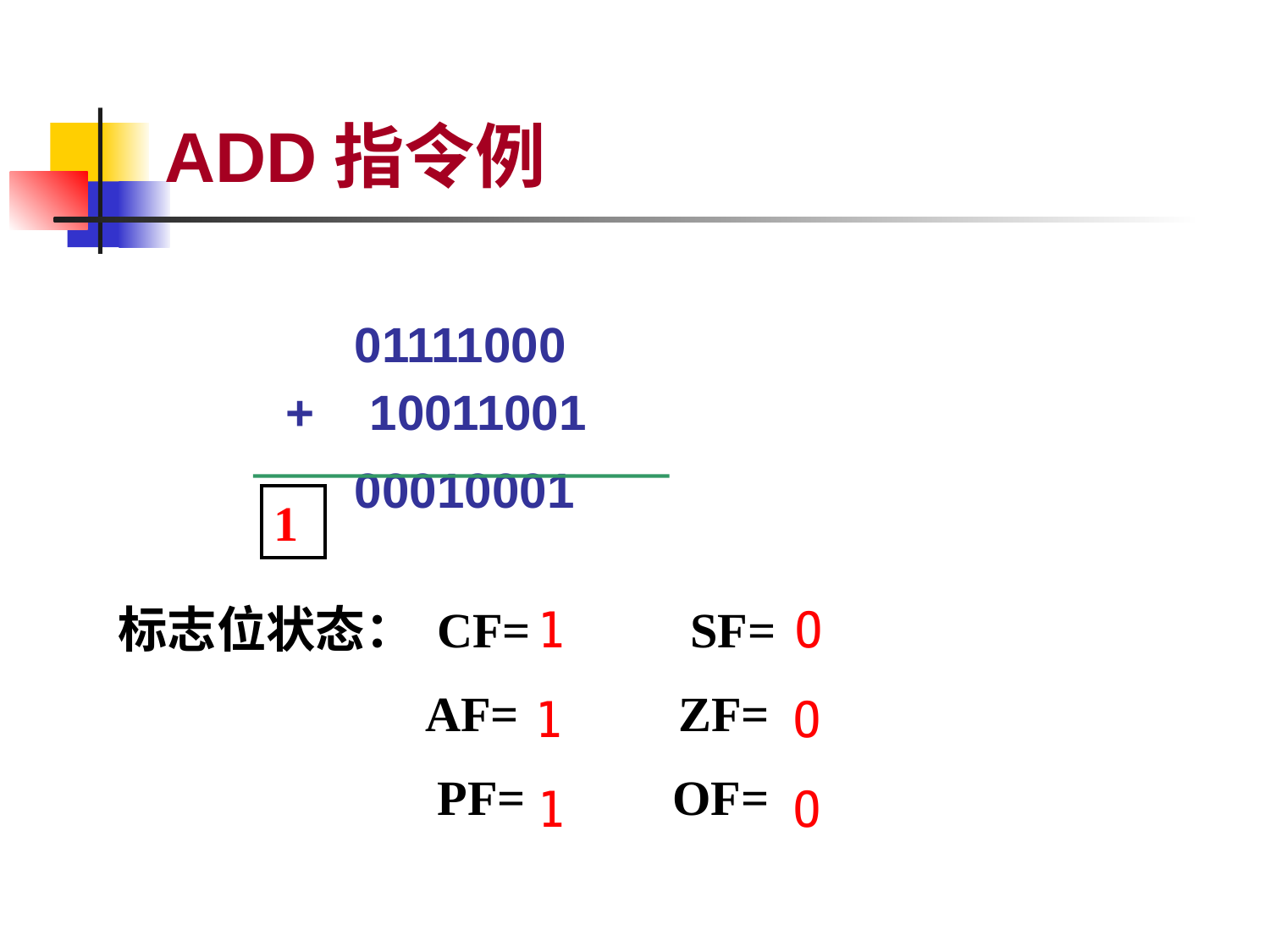

# ADD指令例
      01111000
 +    10011001
      00010001

1
1
0
标志位状态： CF=             SF=
                         AF=             ZF=
                          PF=            OF=
0
1
1
0
90